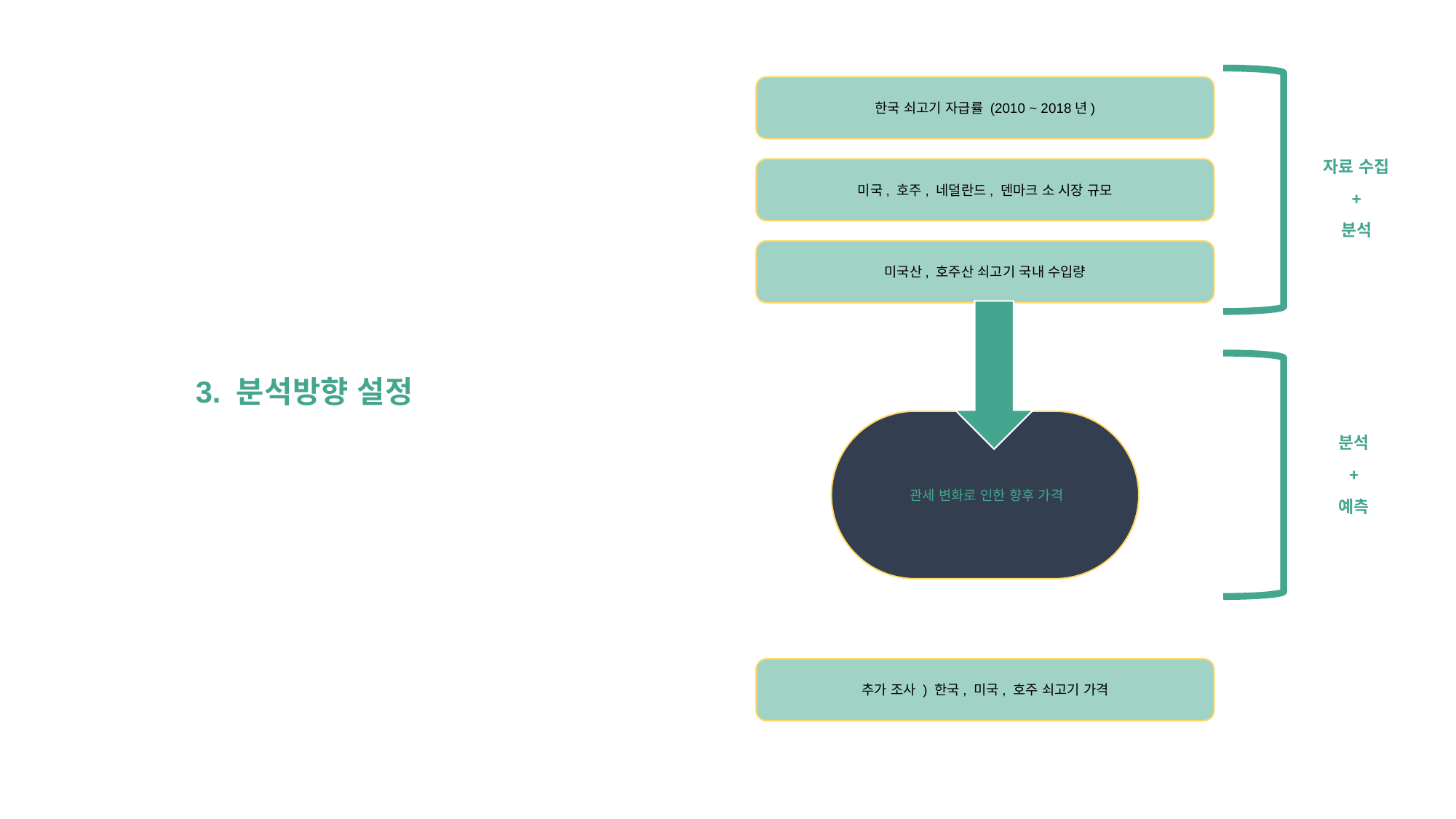

한국 쇠고기 자급률 (2010 ~ 2018년)
미국, 호주, 네덜란드, 덴마크 소 시장 규모
미국산, 호주산 쇠고기 국내 수입량

 관세 변화로 인한 향후 가격
추가 조사 ) 한국, 미국, 호주 쇠고기 가격
자료 수집
+
분석
3. 분석방향 설정

분석
+
예측